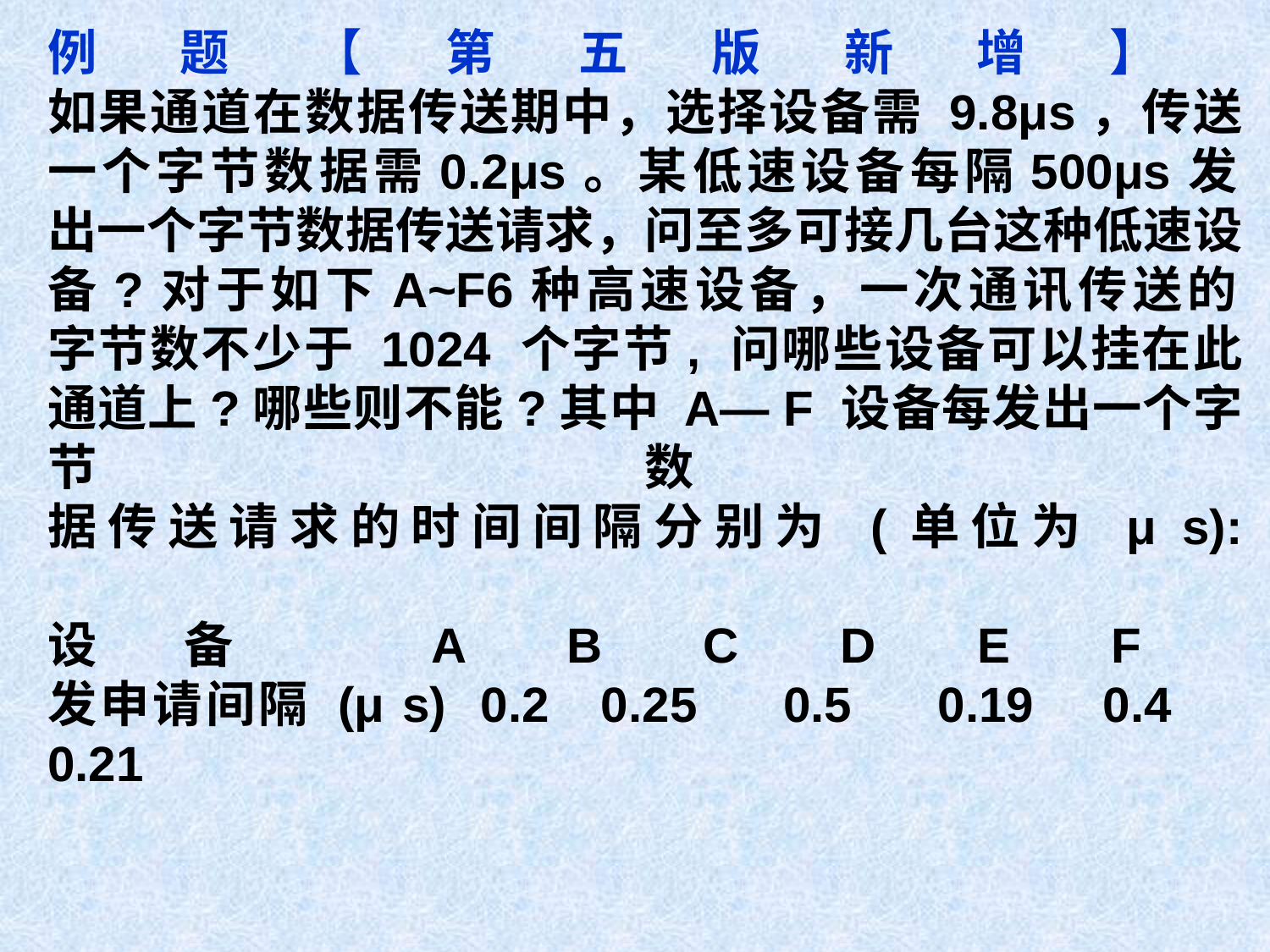

# 例题【第五版新增】 如果通道在数据传送期中，选择设备需 9.8μs，传送一个字节数据需0.2μs。某低速设备每隔500μs发 出一个字节数据传送请求，问至多可接几台这种低速设备?对于如下A~F6种高速设备，一次通讯传送的 字节数不少于 1024 个字节, 问哪些设备可以挂在此通道上?哪些则不能?其中 A— F 设备每发出一个字节数 据传送请求的时间间隔分别为 (单位为 μ s): 设备 A B C D E F 发申请间隔 (μ s)  0.2   0.25     0.5     0.19    0.4     0.21